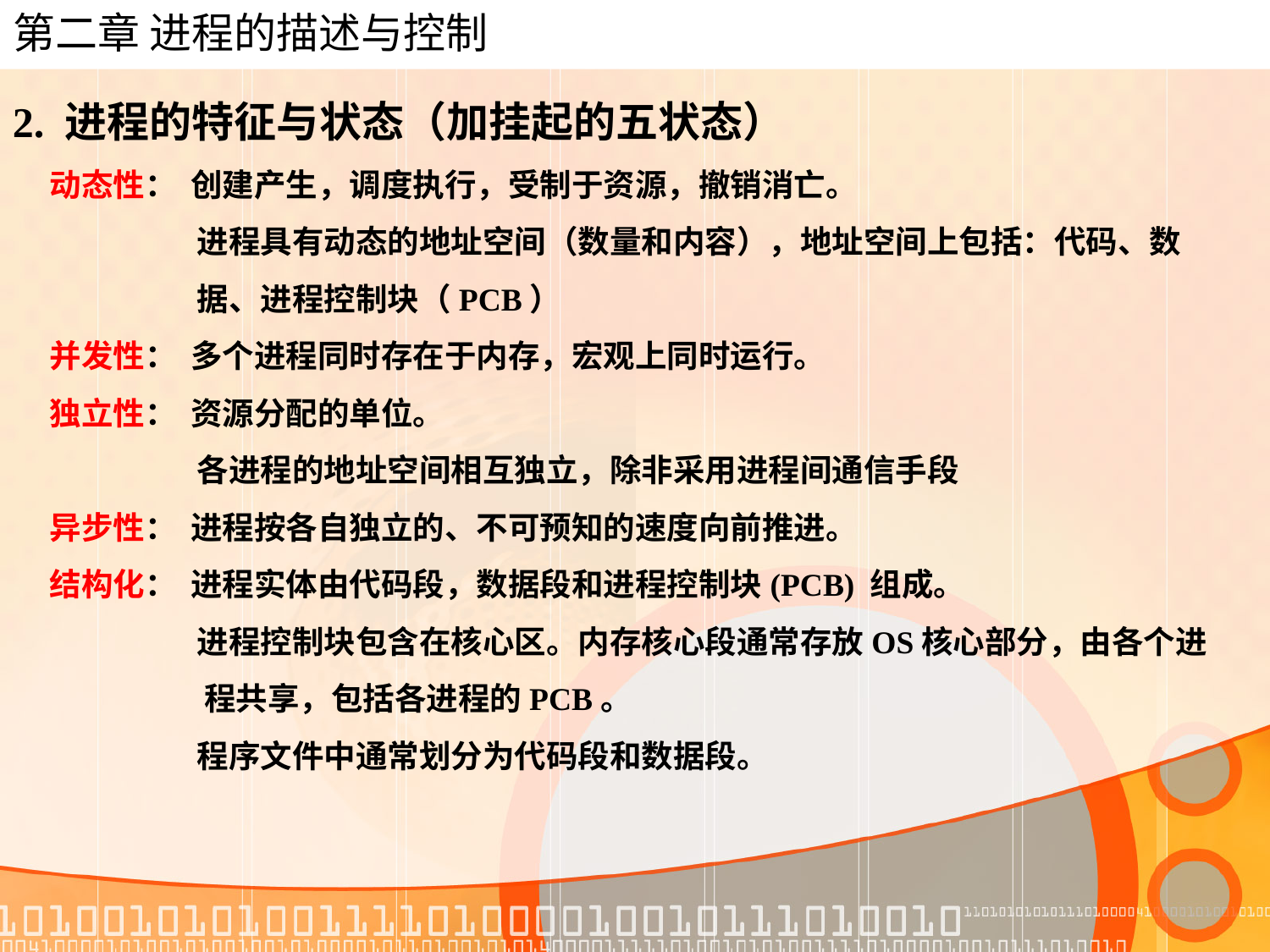

# 第二章 进程的描述与控制
2. 进程的特征与状态（加挂起的五状态）
动态性：  创建产生，调度执行，受制于资源，撤销消亡。
    进程具有动态的地址空间（数量和内容），地址空间上包括：代码、数
    据、进程控制块（PCB）
并发性：  多个进程同时存在于内存，宏观上同时运行。
独立性：  资源分配的单位。
    各进程的地址空间相互独立，除非采用进程间通信手段
异步性：  进程按各自独立的、不可预知的速度向前推进。
结构化：  进程实体由代码段，数据段和进程控制块(PCB) 组成。
    进程控制块包含在核心区。内存核心段通常存放OS核心部分，由各个进
     程共享，包括各进程的PCB。
    程序文件中通常划分为代码段和数据段。